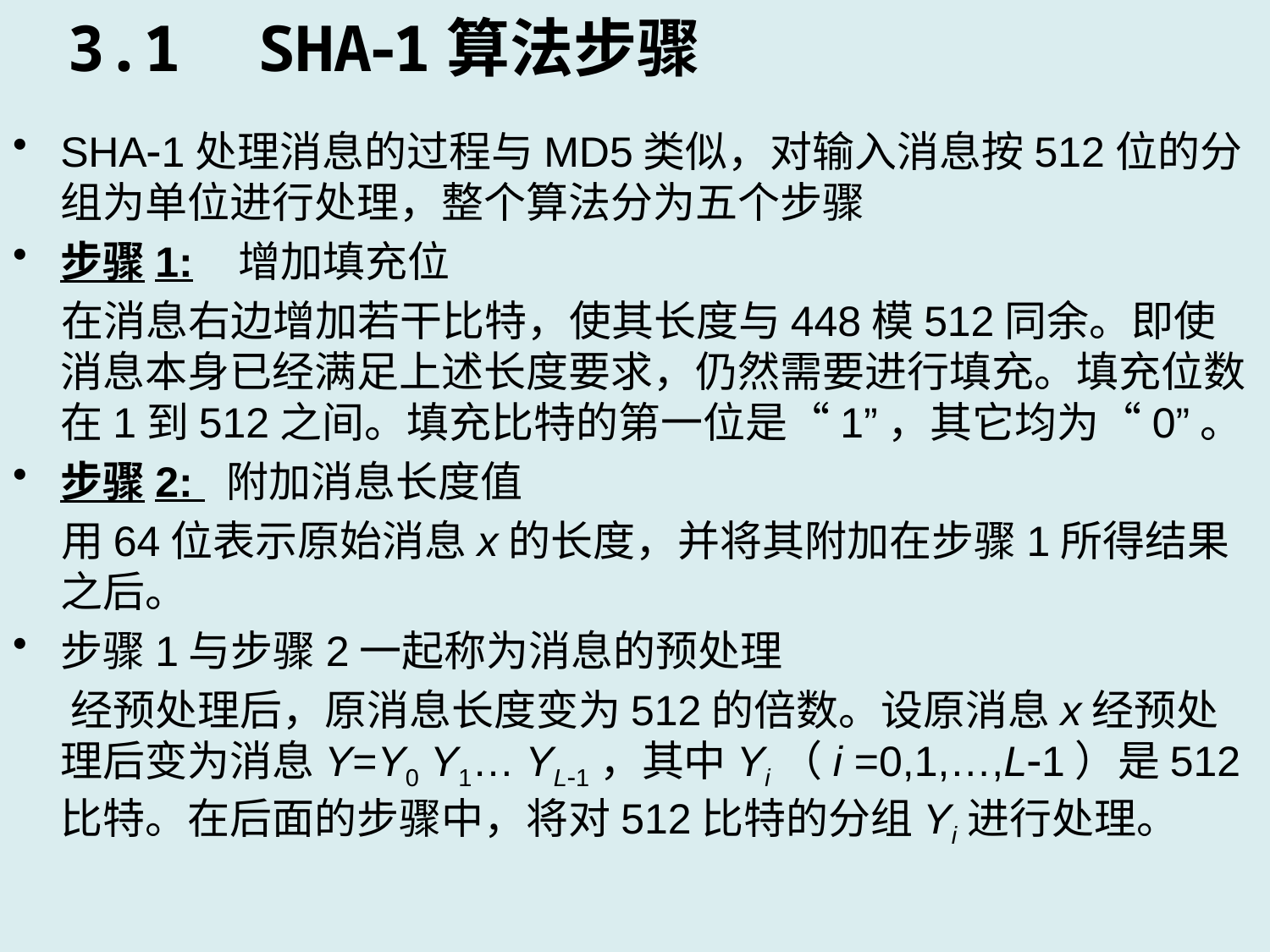

# 3.1  SHA−1算法步骤
SHA−1处理消息的过程与MD5类似，对输入消息按512位的分组为单位进行处理，整个算法分为五个步骤
步骤1:   增加填充位
    在消息右边增加若干比特，使其长度与448模512同余。即使消息本身已经满足上述长度要求，仍然需要进行填充。填充位数在1到512之间。填充比特的第一位是“1”，其它均为“0”。
步骤2:  附加消息长度值
    用64位表示原始消息x的长度，并将其附加在步骤1所得结果之后。
步骤1与步骤2一起称为消息的预处理
     经预处理后，原消息长度变为512的倍数。设原消息x经预处理后变为消息Y=Y0 Y1… YL−1，其中Yi（i =0,1,…,L−1）是512比特。在后面的步骤中，将对512比特的分组Yi进行处理。